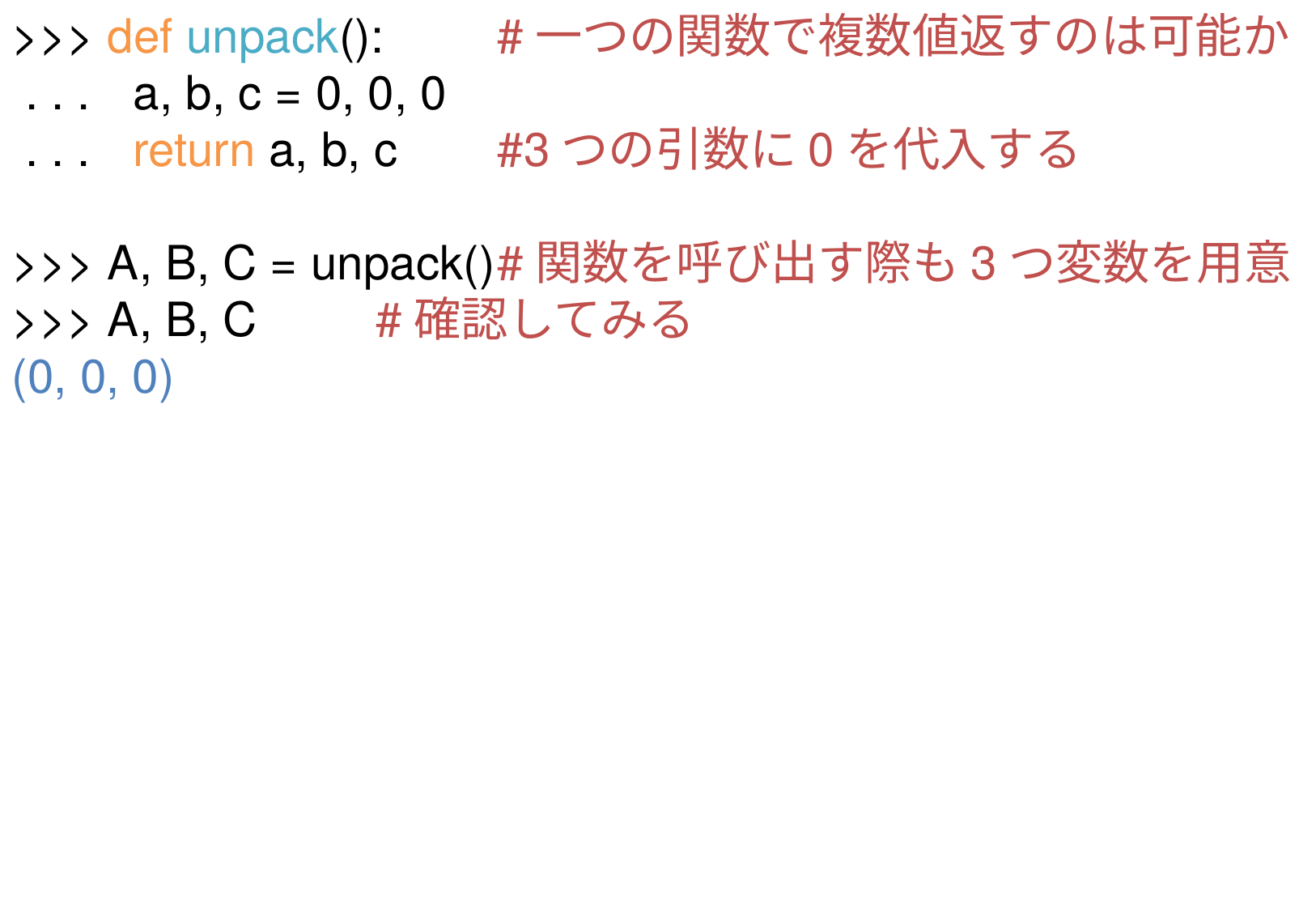

>>> def unpack():	#一つの関数で複数値返すのは可能か
 . . . 	a, b, c = 0, 0, 0
 . . . 	return a, b, c	#3つの引数に0を代入する

>>> A, B, C = unpack()	#関数を呼び出す際も3つ変数を用意
>>> A, B, C	#確認してみる
(0, 0, 0)